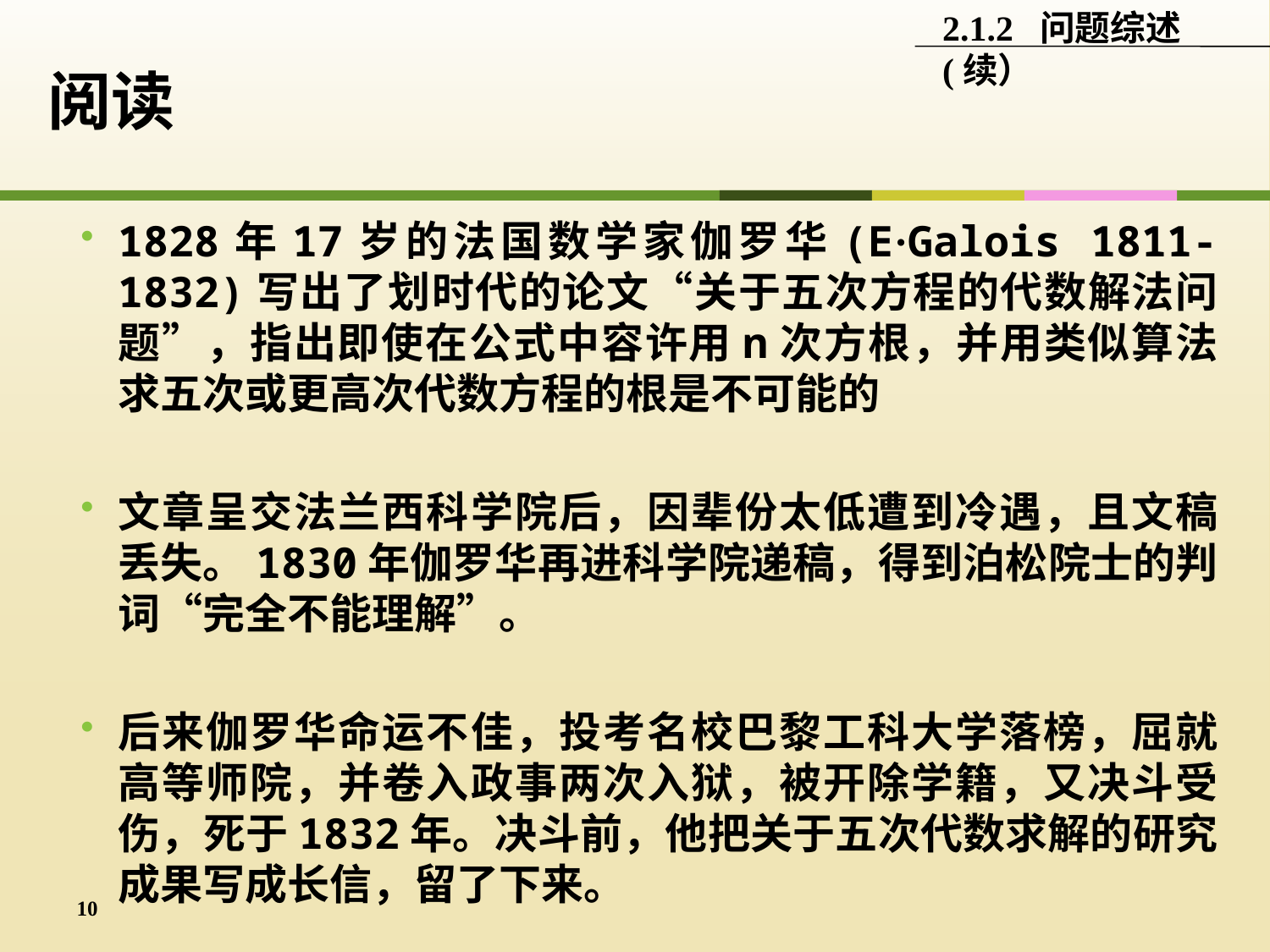

2.1.2  问题综述(续）

阅读
1828年17岁的法国数学家伽罗华(E·Galois 1811-1832)写出了划时代的论文“关于五次方程的代数解法问题”，指出即使在公式中容许用n次方根，并用类似算法求五次或更高次代数方程的根是不可能的

文章呈交法兰西科学院后，因辈份太低遭到冷遇，且文稿丢失。1830年伽罗华再进科学院递稿，得到泊松院士的判词“完全不能理解”。

后来伽罗华命运不佳，投考名校巴黎工科大学落榜，屈就高等师院，并卷入政事两次入狱，被开除学籍，又决斗受伤，死于1832年。决斗前，他把关于五次代数求解的研究成果写成长信，留了下来。
10